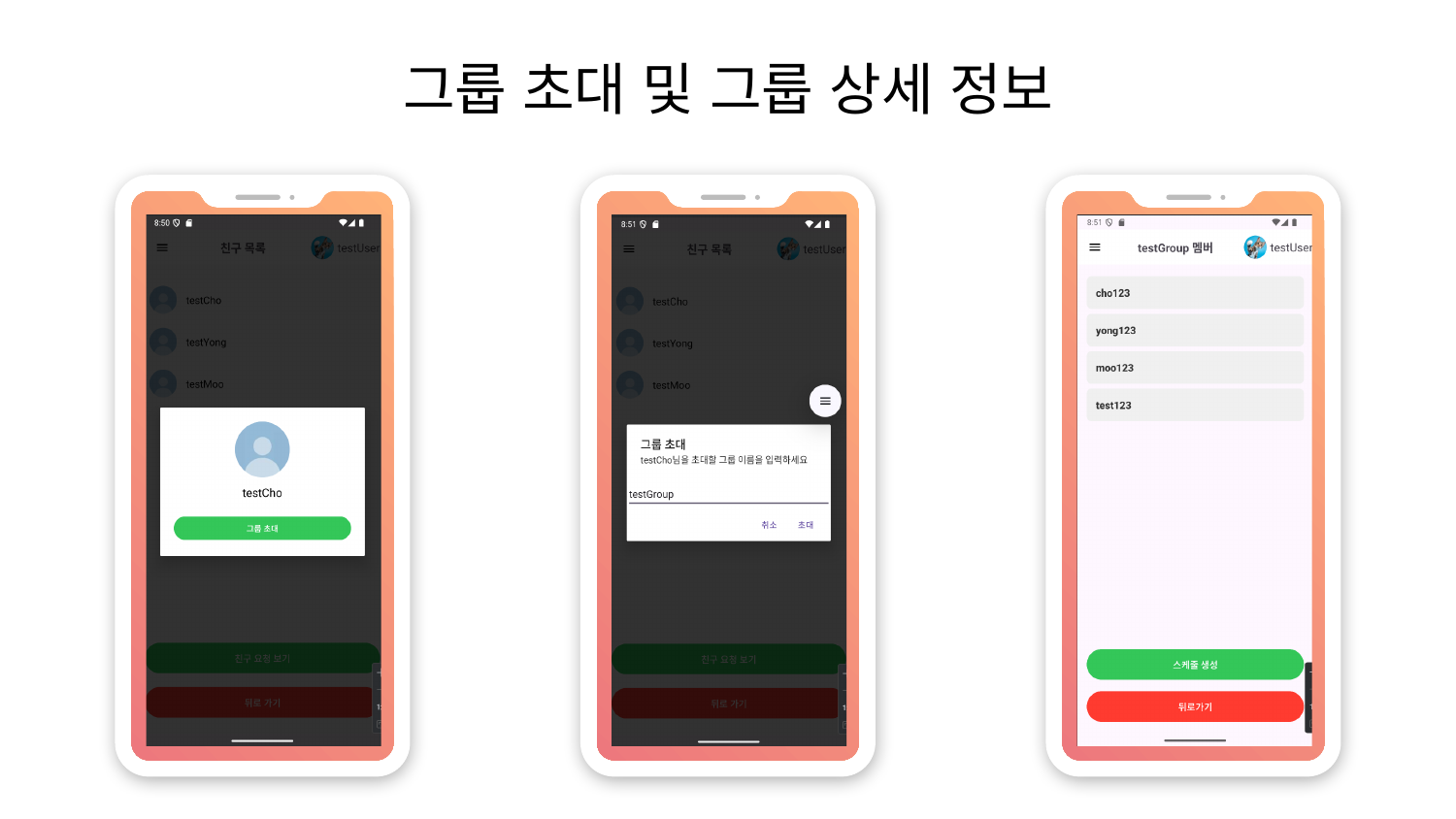

# 그룹 초대 및 그룹 상세 정보